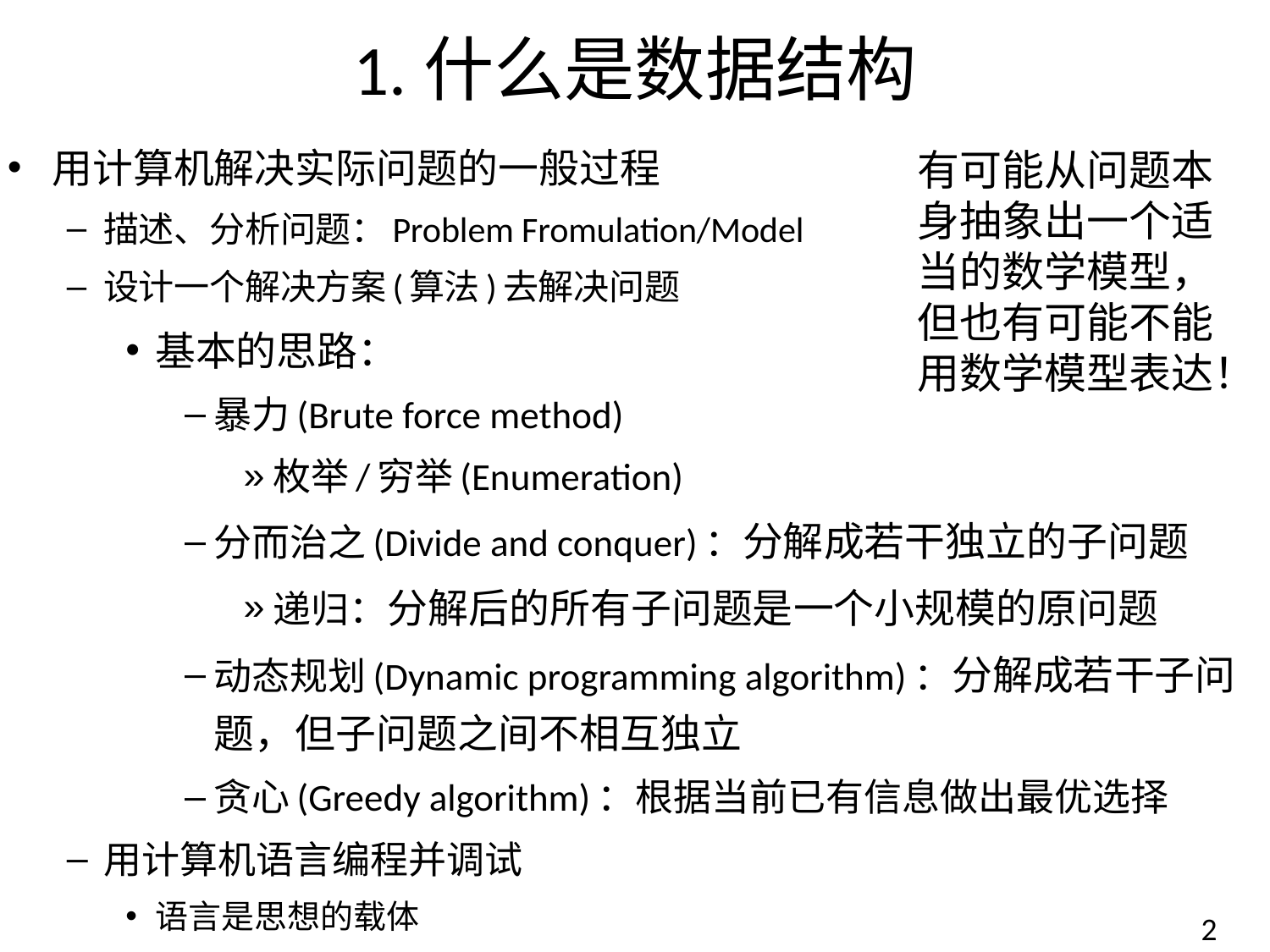

# 1.什么是数据结构
用计算机解决实际问题的一般过程
描述、分析问题：Problem Fromulation/Model
设计一个解决方案(算法)去解决问题
基本的思路：
暴力(Brute force method)
枚举/穷举(Enumeration)
分而治之(Divide and conquer)：分解成若干独立的子问题
递归：分解后的所有子问题是一个小规模的原问题
动态规划(Dynamic programming algorithm)：分解成若干子问题，但子问题之间不相互独立
贪心(Greedy algorithm)：根据当前已有信息做出最优选择
用计算机语言编程并调试
语言是思想的载体
有可能从问题本身抽象出一个适当的数学模型，但也有可能不能用数学模型表达！
2